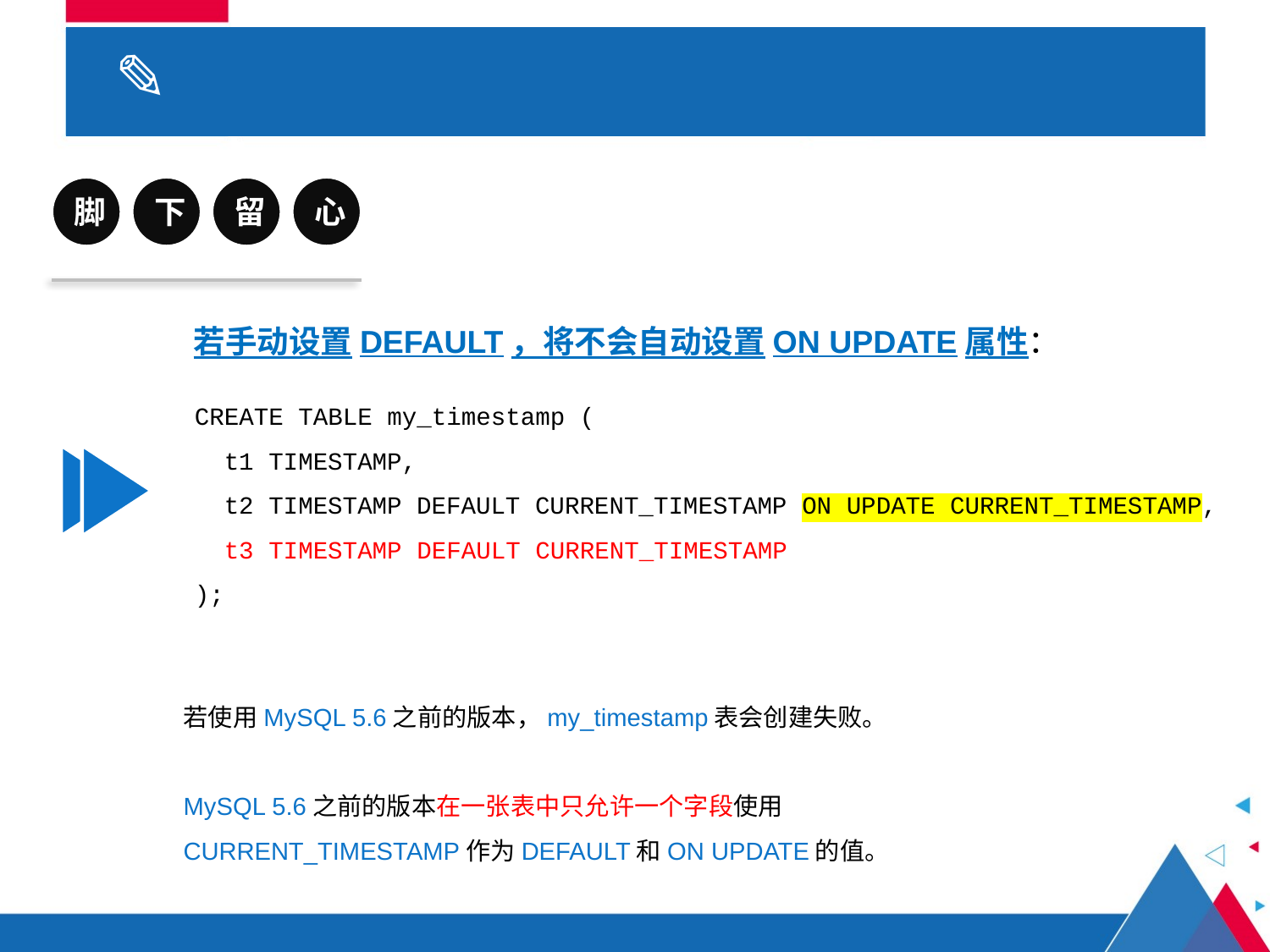

# 3.1 数据类型
脚
下
留
心
若手动设置DEFAULT，将不会自动设置ON UPDATE属性：
CREATE TABLE my_timestamp (
  t1 TIMESTAMP,
  t2 TIMESTAMP DEFAULT CURRENT_TIMESTAMP ON UPDATE CURRENT_TIMESTAMP,
  t3 TIMESTAMP DEFAULT CURRENT_TIMESTAMP
);

若使用MySQL 5.6之前的版本，my_timestamp表会创建失败。

MySQL 5.6之前的版本在一张表中只允许一个字段使用CURRENT_TIMESTAMP作为DEFAULT和ON UPDATE的值。